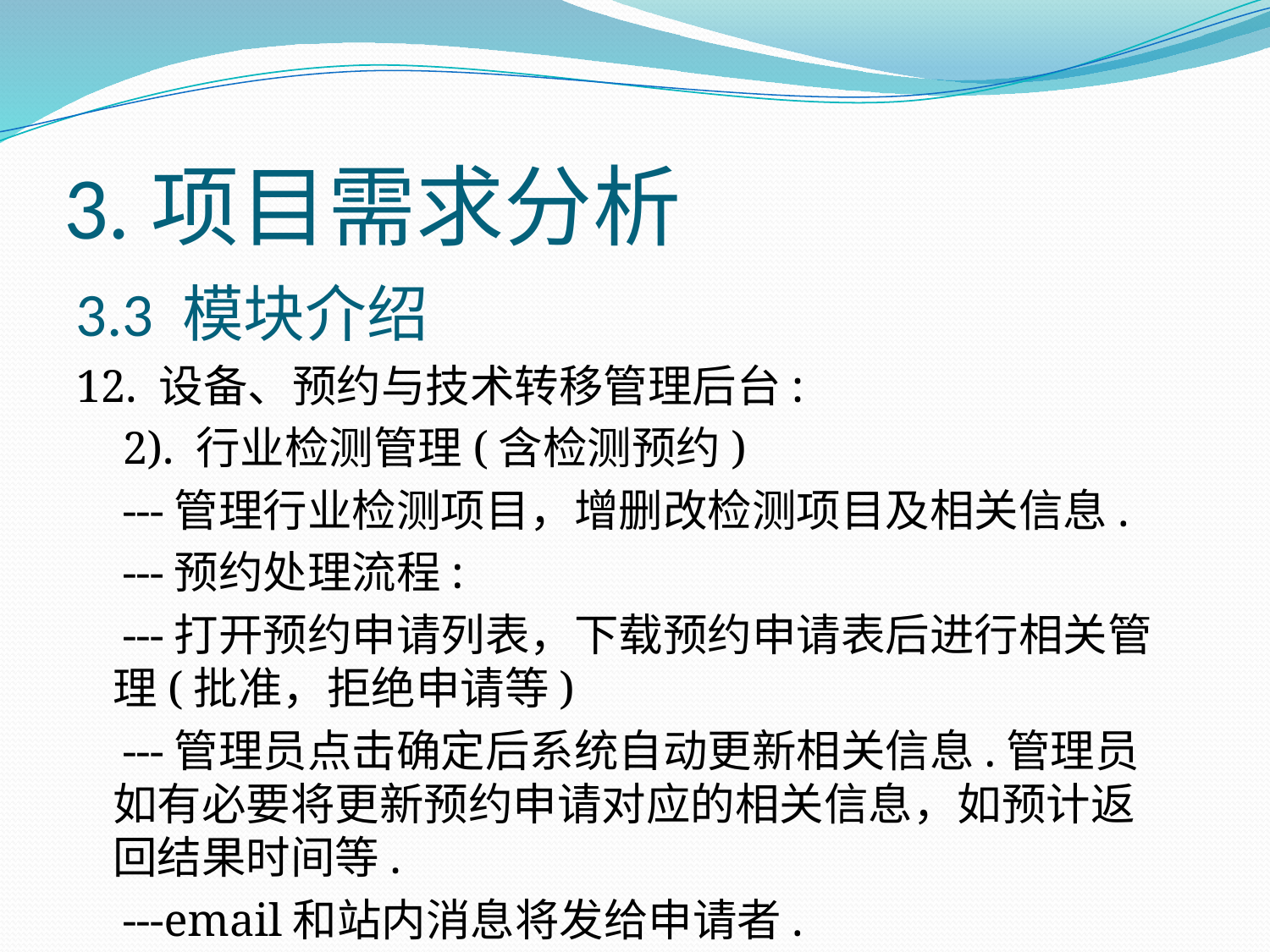

# 3.项目需求分析
3.3 模块介绍
12. 设备、预约与技术转移管理后台:
    2). 行业检测管理(含检测预约)
    ---管理行业检测项目，增删改检测项目及相关信息.
    ---预约处理流程:
    ---打开预约申请列表，下载预约申请表后进行相关管理(批准，拒绝申请等)
    ---管理员点击确定后系统自动更新相关信息.管理员如有必要将更新预约申请对应的相关信息，如预计返回结果时间等.
    ---email和站内消息将发给申请者.